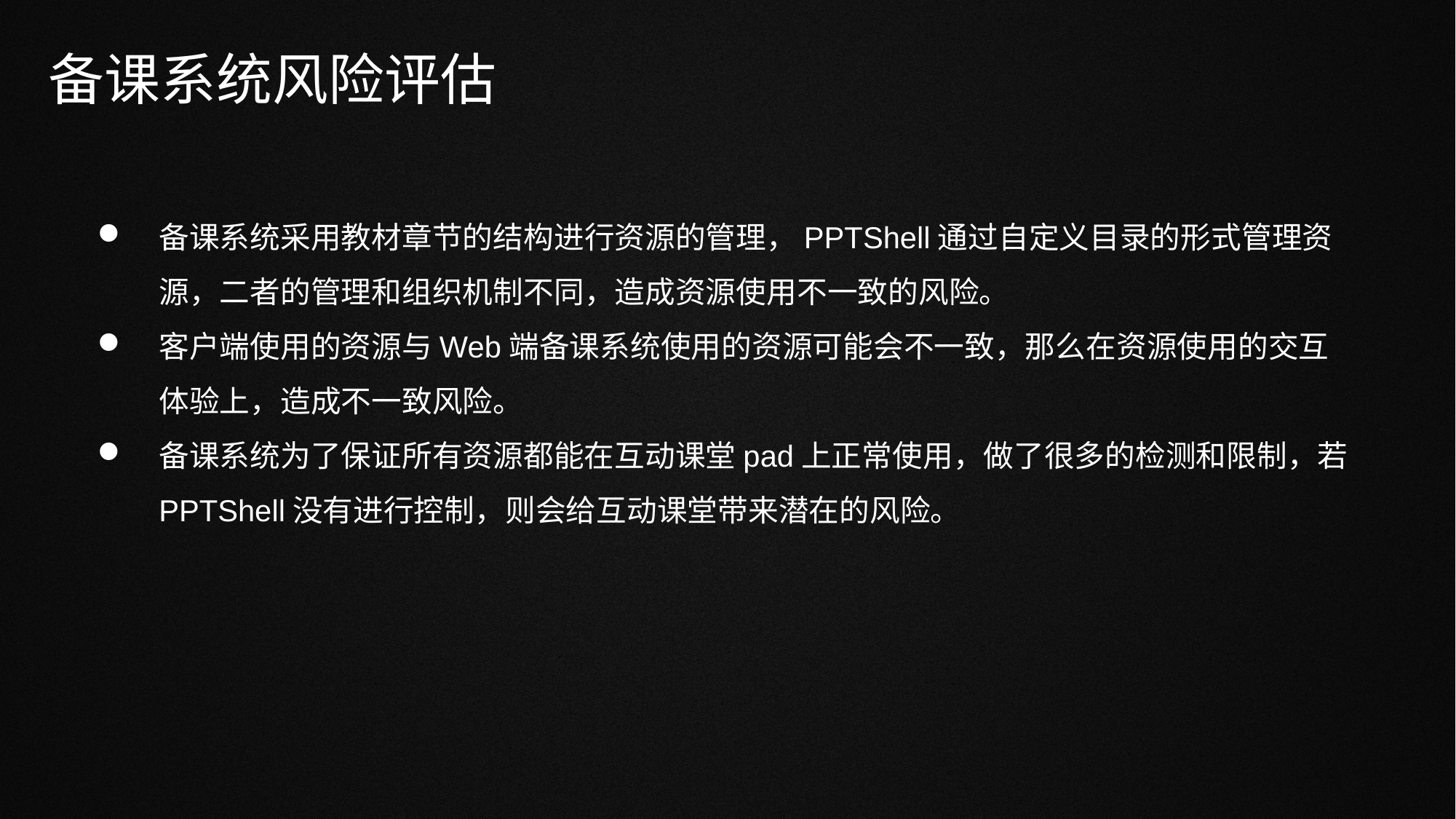

# 备课系统风险评估
备课系统采用教材章节的结构进行资源的管理，PPTShell通过自定义目录的形式管理资源，二者的管理和组织机制不同，造成资源使用不一致的风险。
客户端使用的资源与Web端备课系统使用的资源可能会不一致，那么在资源使用的交互体验上，造成不一致风险。
备课系统为了保证所有资源都能在互动课堂pad上正常使用，做了很多的检测和限制，若PPTShell没有进行控制，则会给互动课堂带来潜在的风险。